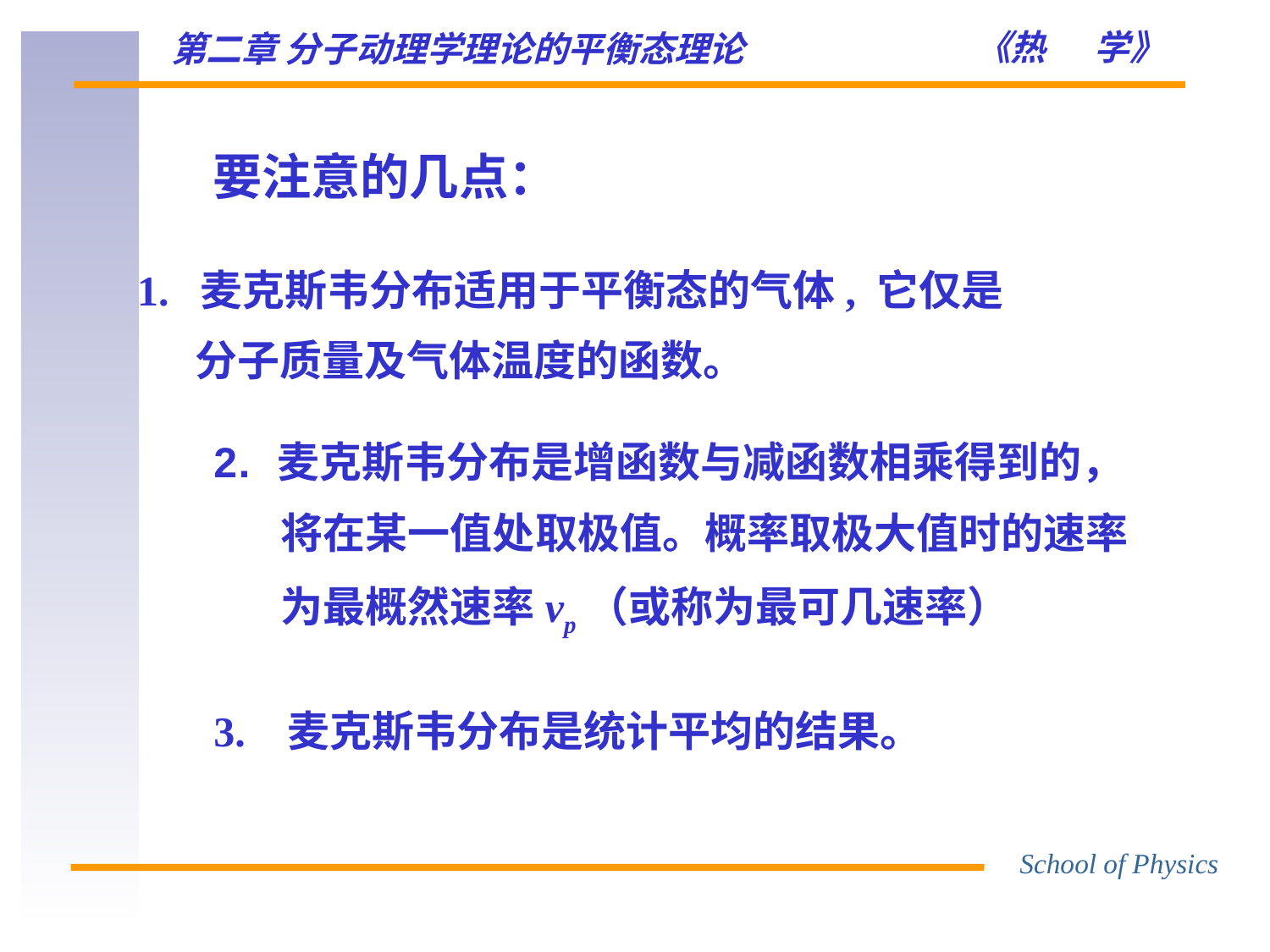

要注意的几点：
1.  麦克斯韦分布适用于平衡态的气体, 它仅是
     分子质量及气体温度的函数。
麦克斯韦分布是增函数与减函数相乘得到的，
      将在某一值处取极值。概率取极大值时的速率
      为最概然速率vp（或称为最可几速率）
3.   麦克斯韦分布是统计平均的结果。